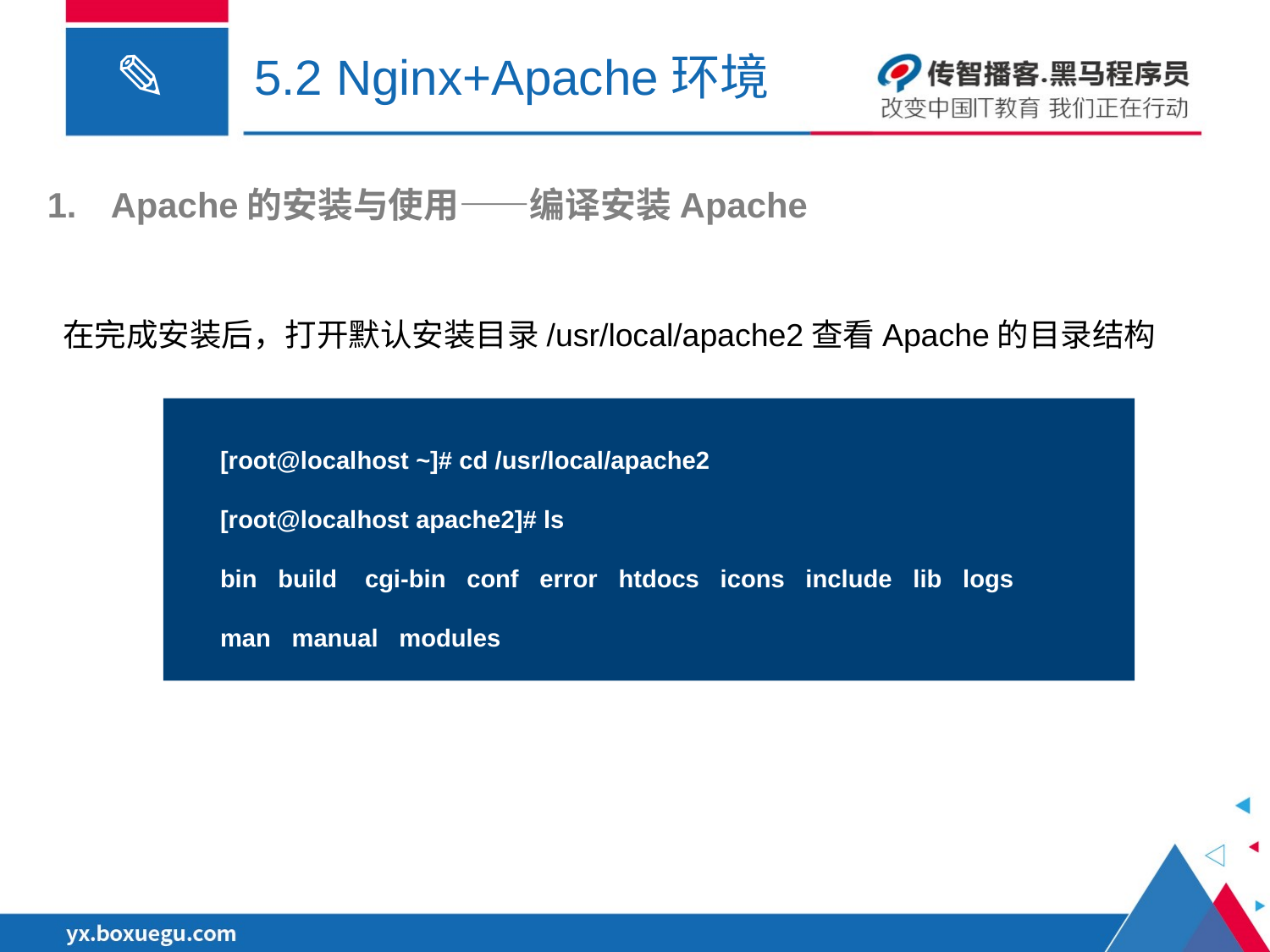

# 5.2 Nginx+Apache环境
Apache的安装与使用——编译安装Apache
在完成安装后，打开默认安装目录/usr/local/apache2查看Apache的目录结构

[root@localhost ~]# cd /usr/local/apache2
[root@localhost apache2]# ls
bin   build    cgi-bin   conf   error   htdocs   icons   include   lib   logs
man   manual   modules